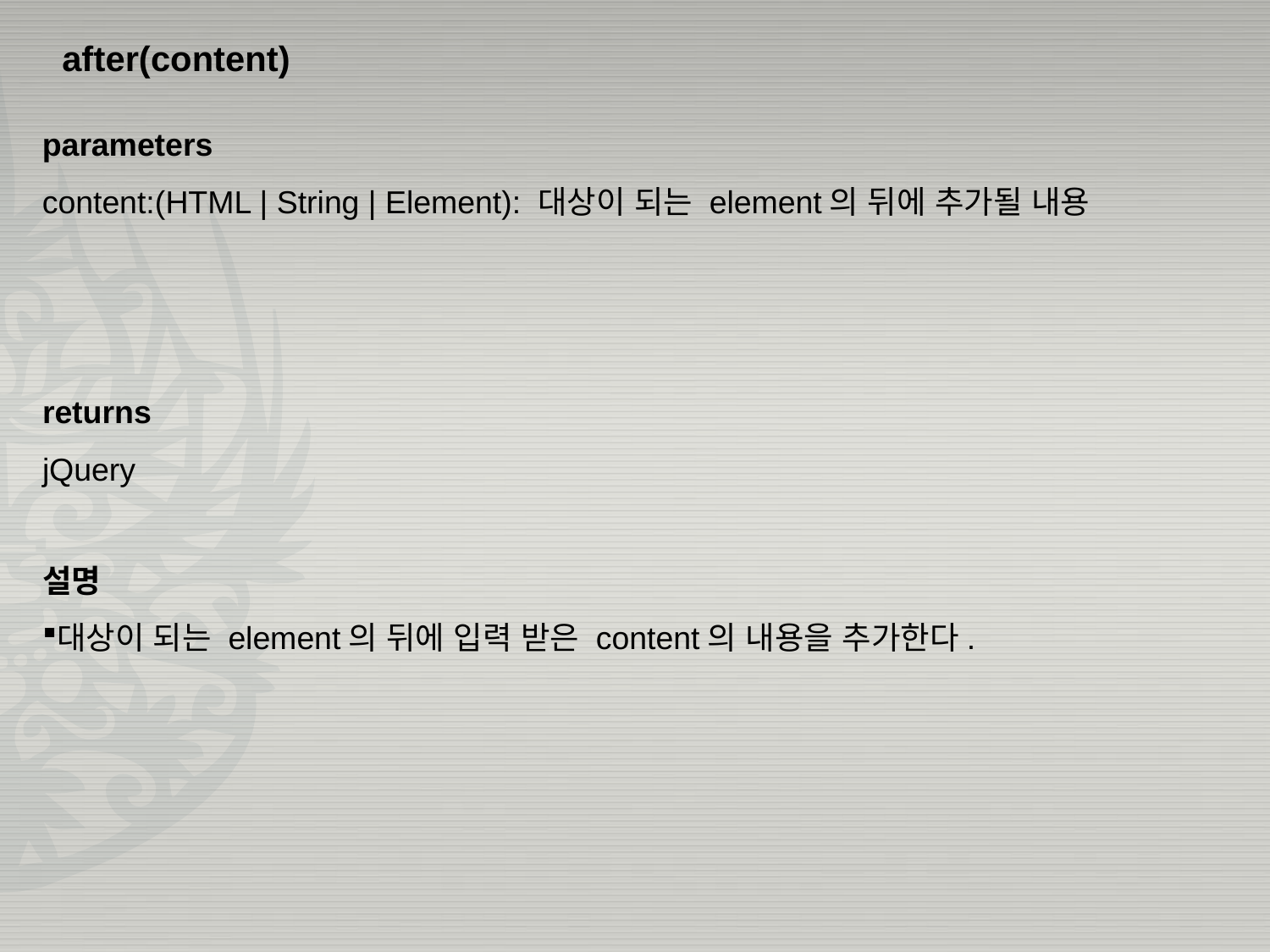

after(content)
parameters
content:(HTML | String | Element): 대상이 되는 element의 뒤에 추가될 내용
returns
jQuery
설명
대상이 되는 element의 뒤에 입력 받은 content의 내용을 추가한다.